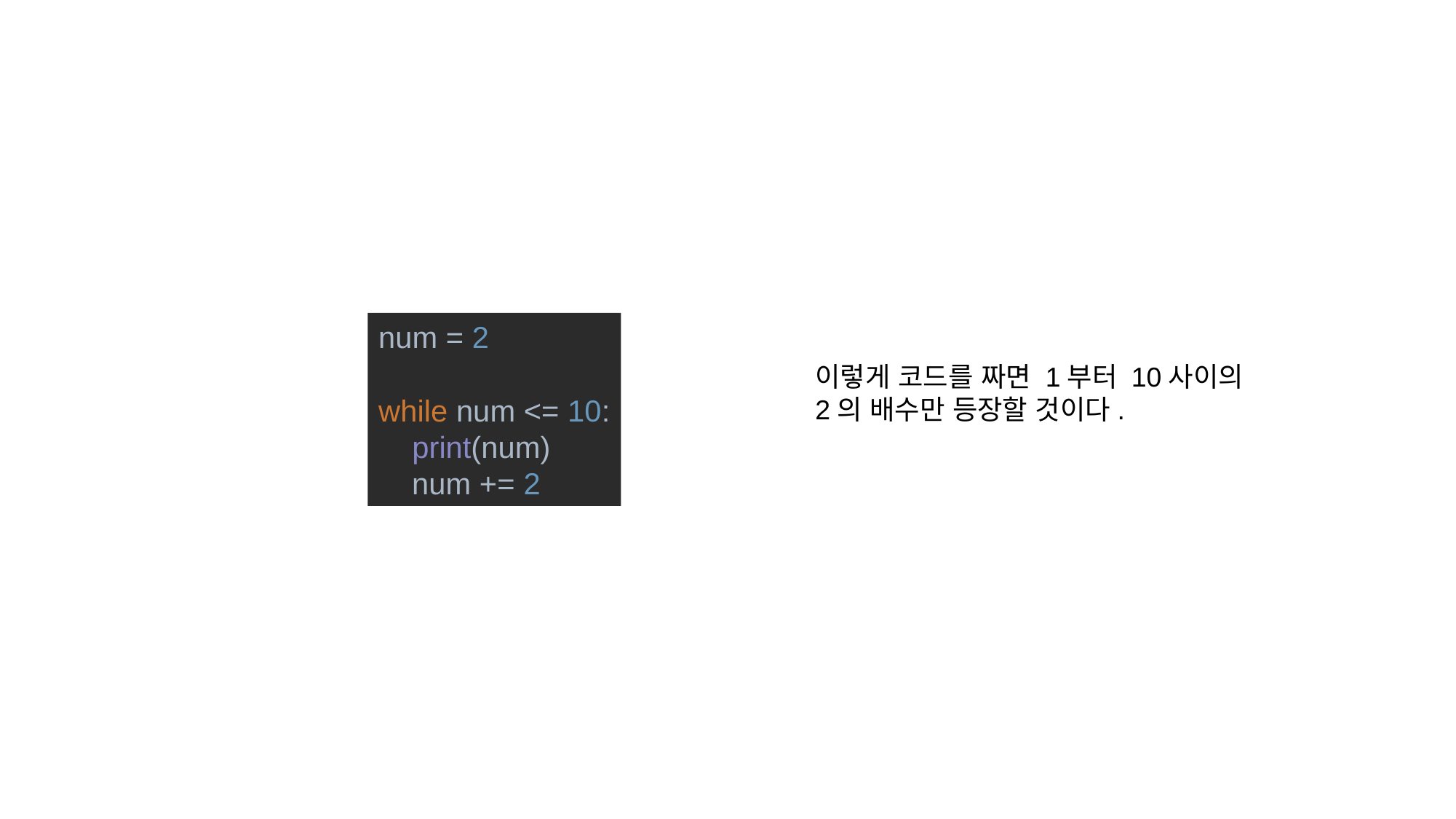

num = 2
while num <= 10:
    print(num)
    num += 2
이렇게 코드를 짜면 1부터 10사이의 2의 배수만 등장할 것이다.